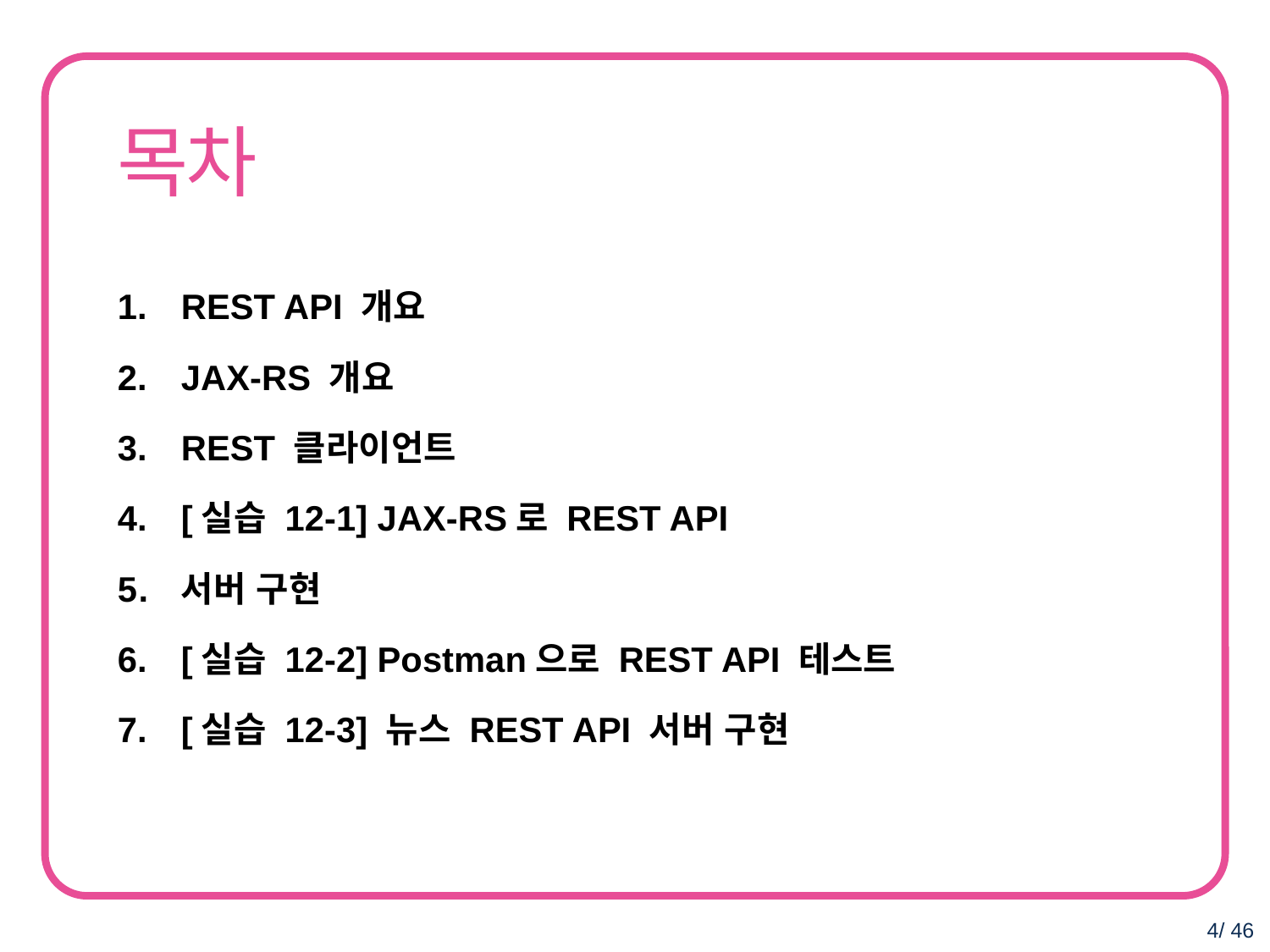

REST API 개요
JAX-RS 개요
REST 클라이언트
[실습 12-1] JAX-RS로 REST API
서버 구현
[실습 12-2] Postman으로 REST API 테스트
[실습 12-3] 뉴스 REST API 서버 구현